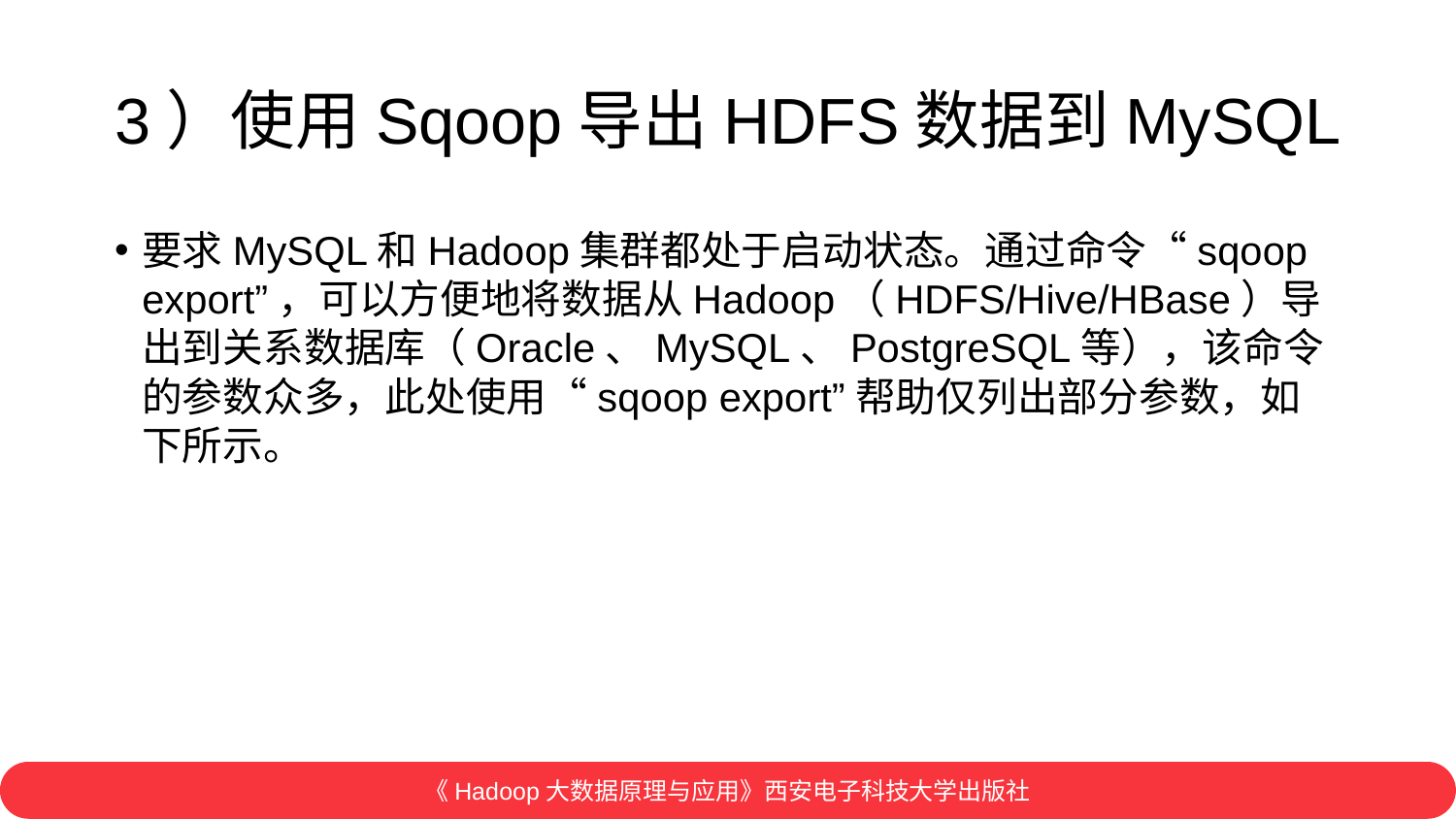

# 3）使用Sqoop导出HDFS数据到MySQL
要求MySQL和Hadoop集群都处于启动状态。通过命令“sqoop export”，可以方便地将数据从Hadoop（HDFS/Hive/HBase）导出到关系数据库（Oracle、MySQL、PostgreSQL等），该命令的参数众多，此处使用“sqoop export”帮助仅列出部分参数，如下所示。